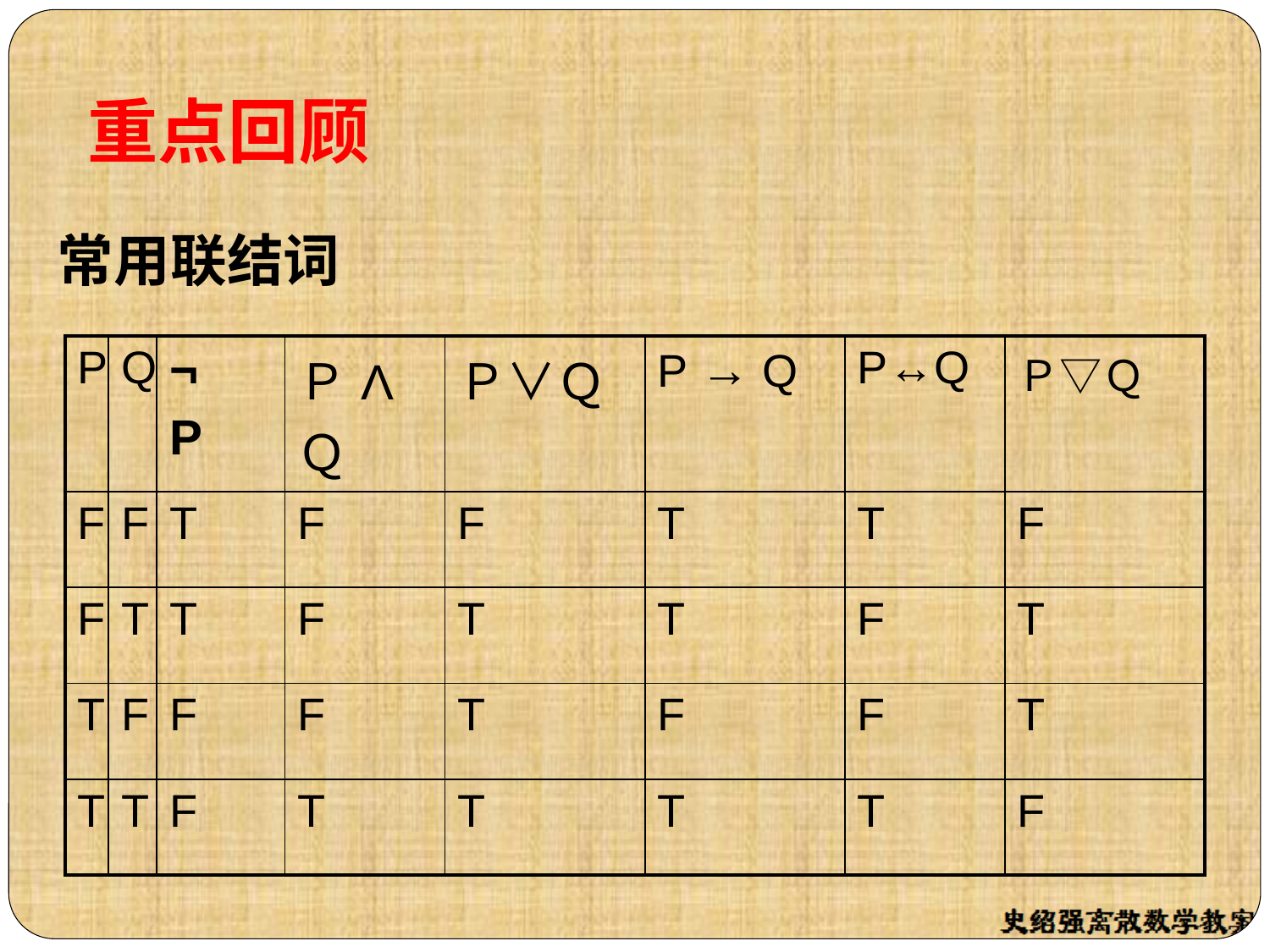

重点回顾
常用联结词
| P | Q | ¬ P | ＰΛＱ | Ｐ∨Ｑ | P → Q | P↔Q | Ｐ▽Ｑ |
| --- | --- | --- | --- | --- | --- | --- | --- |
| F | F | T | F | F | T | T | F |
| F | T | T | F | T | T | F | T |
| T | F | F | F | T | F | F | T |
| T | T | F | T | T | T | T | F |